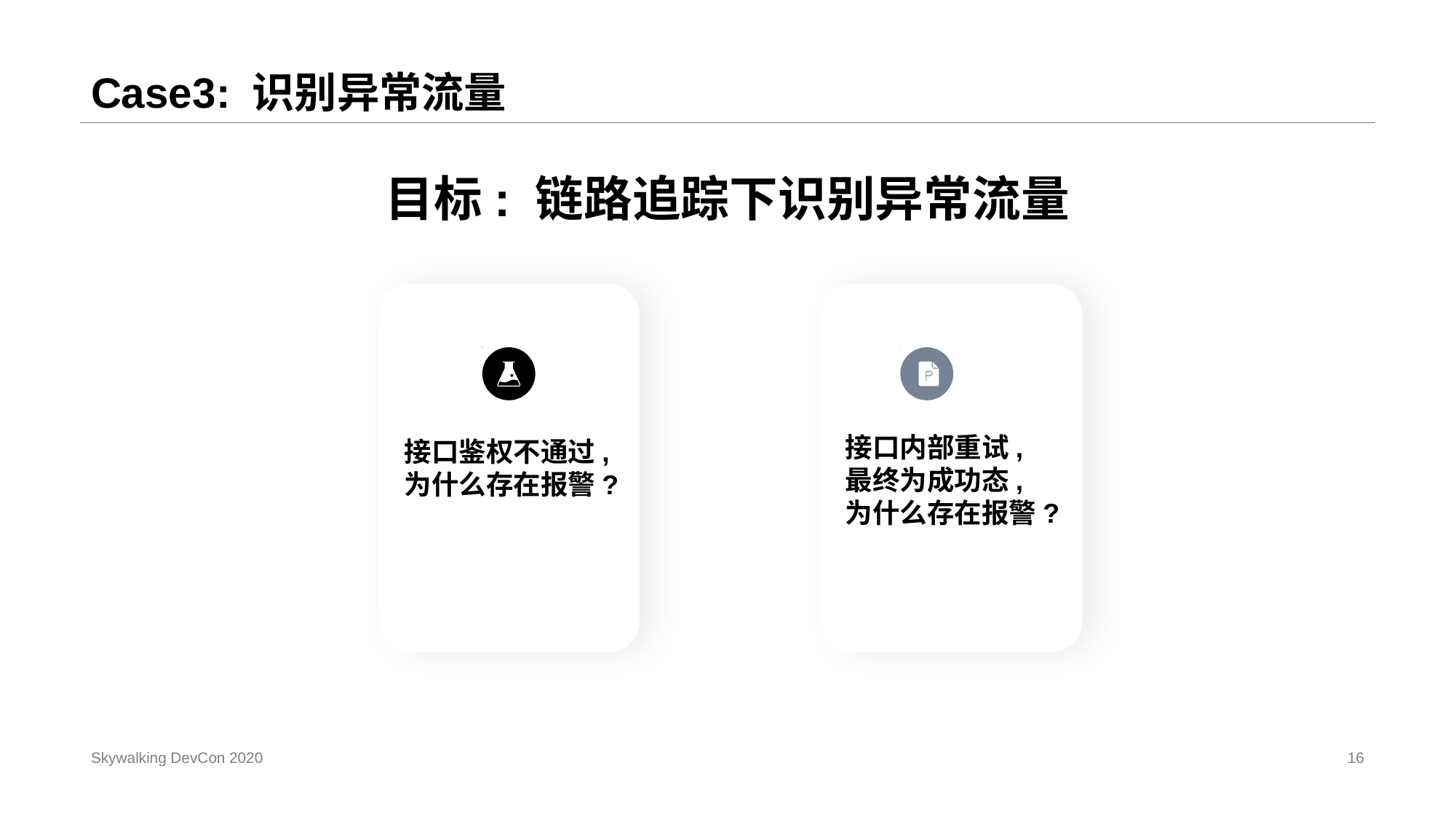

# Case3: 识别异常流量
目标: 链路追踪下识别异常流量

接口内部重试,
最终为成功态,
为什么存在报警?

接口鉴权不通过,
为什么存在报警?
Skywalking DevCon 2020
16